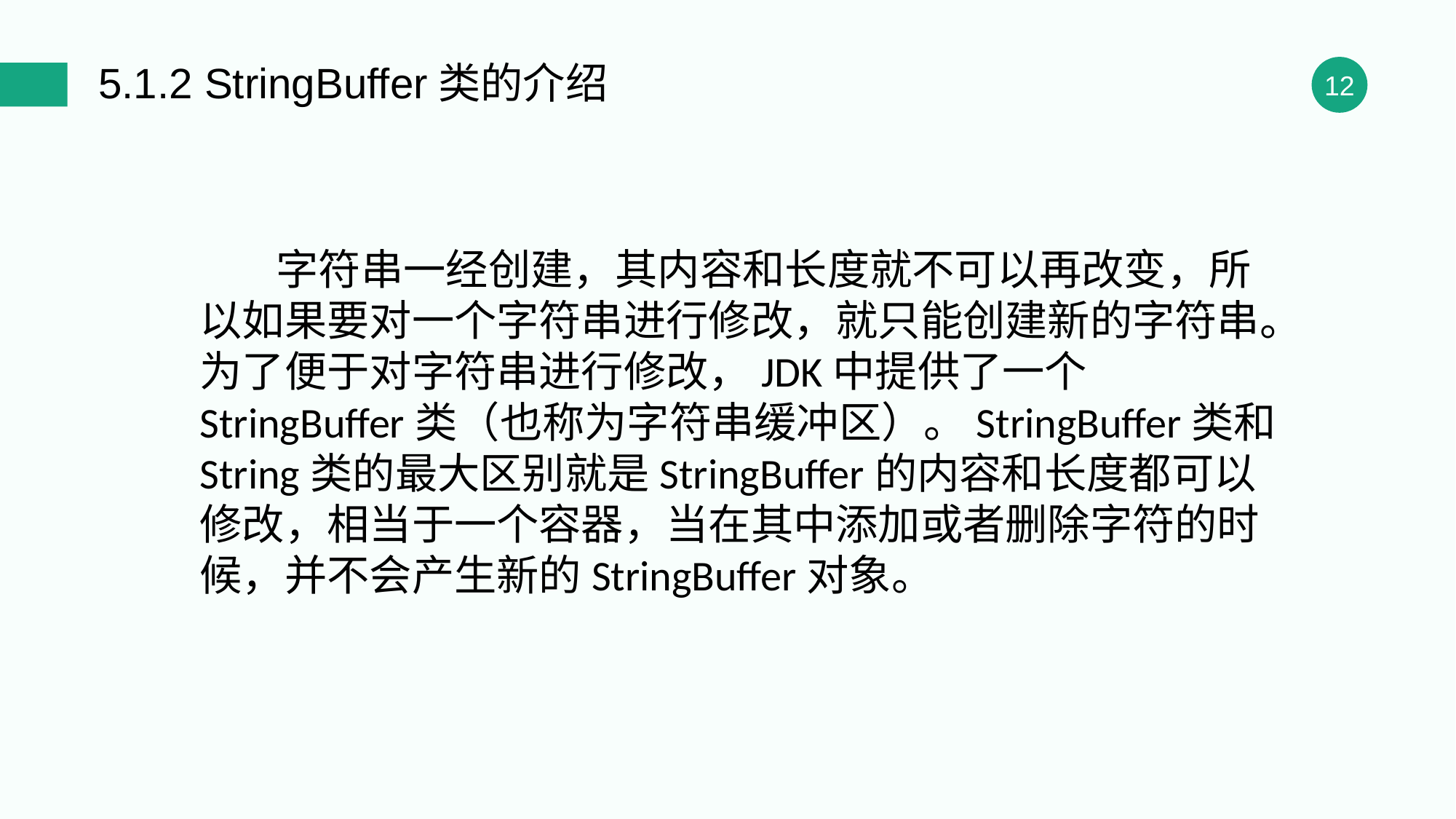

5.1.2 StringBuffer类的介绍
       字符串一经创建，其内容和长度就不可以再改变，所以如果要对一个字符串进行修改，就只能创建新的字符串。为了便于对字符串进行修改，JDK中提供了一个StringBuffer类（也称为字符串缓冲区）。StringBuffer类和String类的最大区别就是StringBuffer的内容和长度都可以修改，相当于一个容器，当在其中添加或者删除字符的时候，并不会产生新的StringBuffer对象。